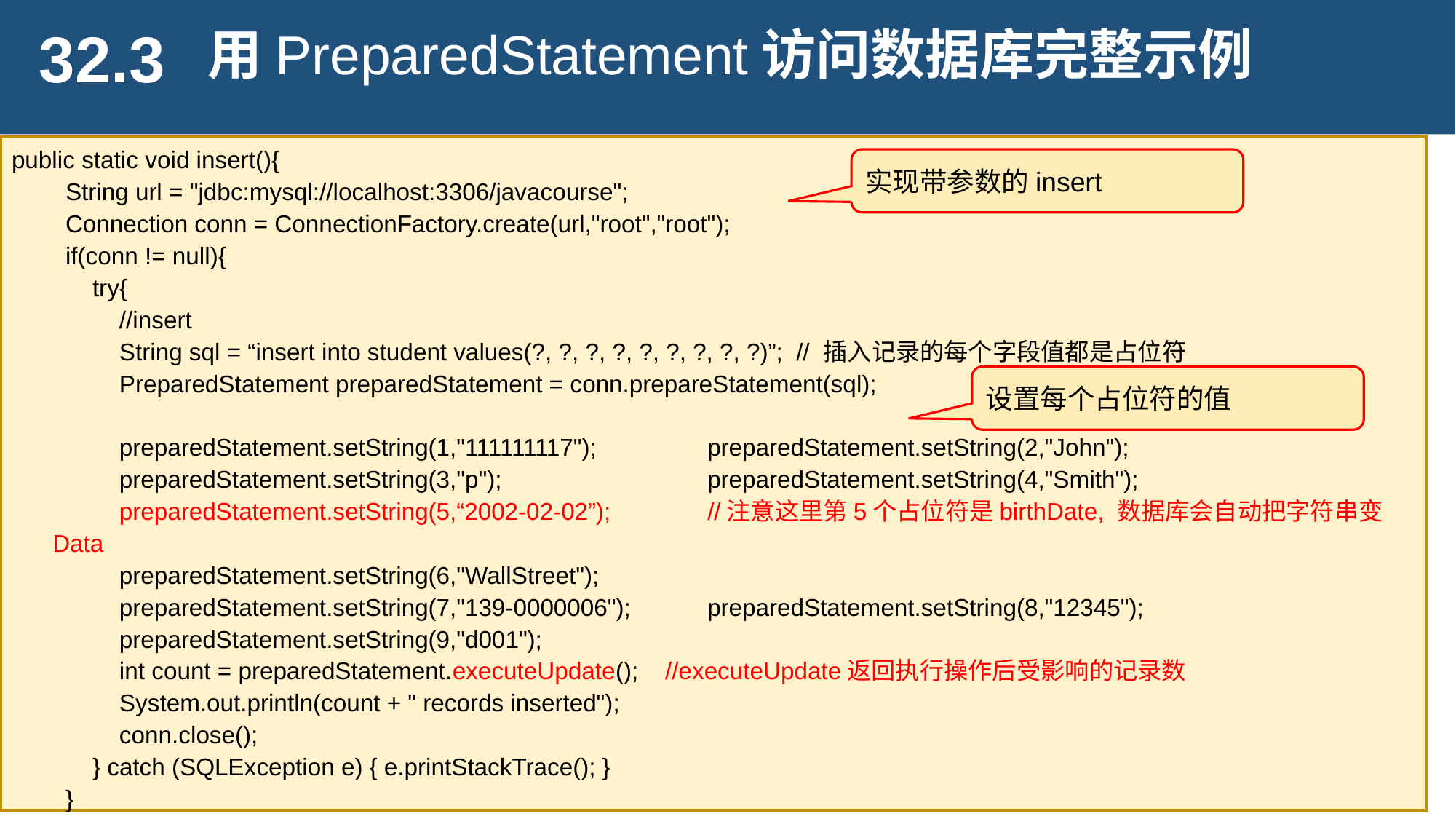

32.3
用PreparedStatement访问数据库完整示例
public static void insert(){
        String url = "jdbc:mysql://localhost:3306/javacourse";
        Connection conn = ConnectionFactory.create(url,"root","root");
        if(conn != null){
            try{
                //insert
                String sql = “insert into student values(?, ?, ?, ?, ?, ?, ?, ?, ?)”;  // 插入记录的每个字段值都是占位符
                PreparedStatement preparedStatement = conn.prepareStatement(sql);

                preparedStatement.setString(1,"111111117");		preparedStatement.setString(2,"John");
                preparedStatement.setString(3,"p");		preparedStatement.setString(4,"Smith");
                preparedStatement.setString(5,“2002-02-02”); 	//注意这里第5个占位符是birthDate, 数据库会自动把字符串变Data
                preparedStatement.setString(6,"WallStreet");
                preparedStatement.setString(7,"139-0000006"); 	preparedStatement.setString(8,"12345");
                preparedStatement.setString(9,"d001");
                int count = preparedStatement.executeUpdate();    //executeUpdate返回执行操作后受影响的记录数
                System.out.println(count + " records inserted");
                conn.close();
            } catch (SQLException e) { e.printStackTrace(); }
        }
}
实现带参数的insert
设置每个占位符的值